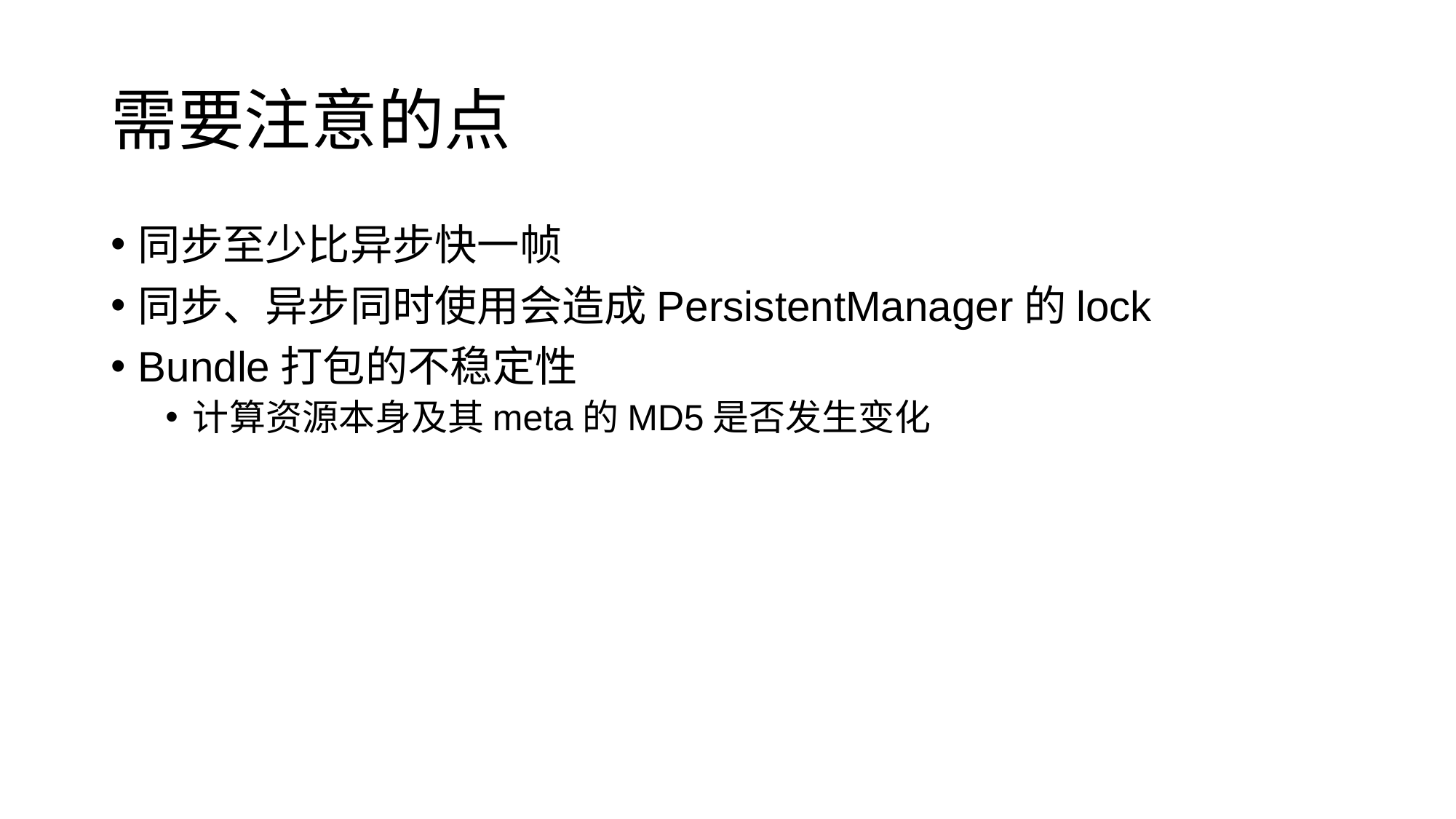

# 需要注意的点
同步至少比异步快一帧
同步、异步同时使用会造成PersistentManager的lock
Bundle打包的不稳定性
计算资源本身及其meta的MD5是否发生变化